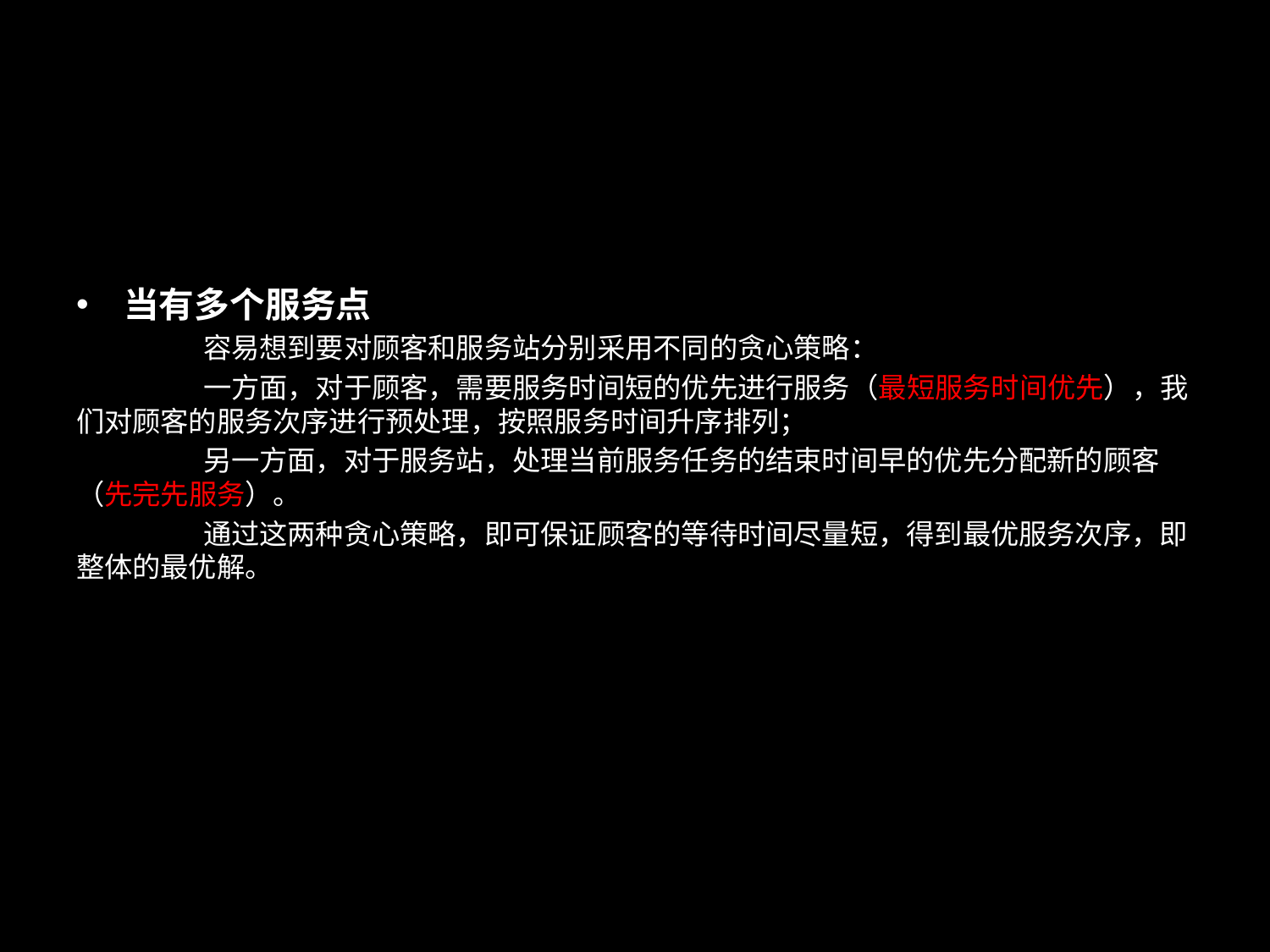

当有多个服务点
	容易想到要对顾客和服务站分别采用不同的贪心策略：
	一方面，对于顾客，需要服务时间短的优先进行服务（最短服务时间优先），我们对顾客的服务次序进行预处理，按照服务时间升序排列；
	另一方面，对于服务站，处理当前服务任务的结束时间早的优先分配新的顾客（先完先服务）。
	通过这两种贪心策略，即可保证顾客的等待时间尽量短，得到最优服务次序，即整体的最优解。